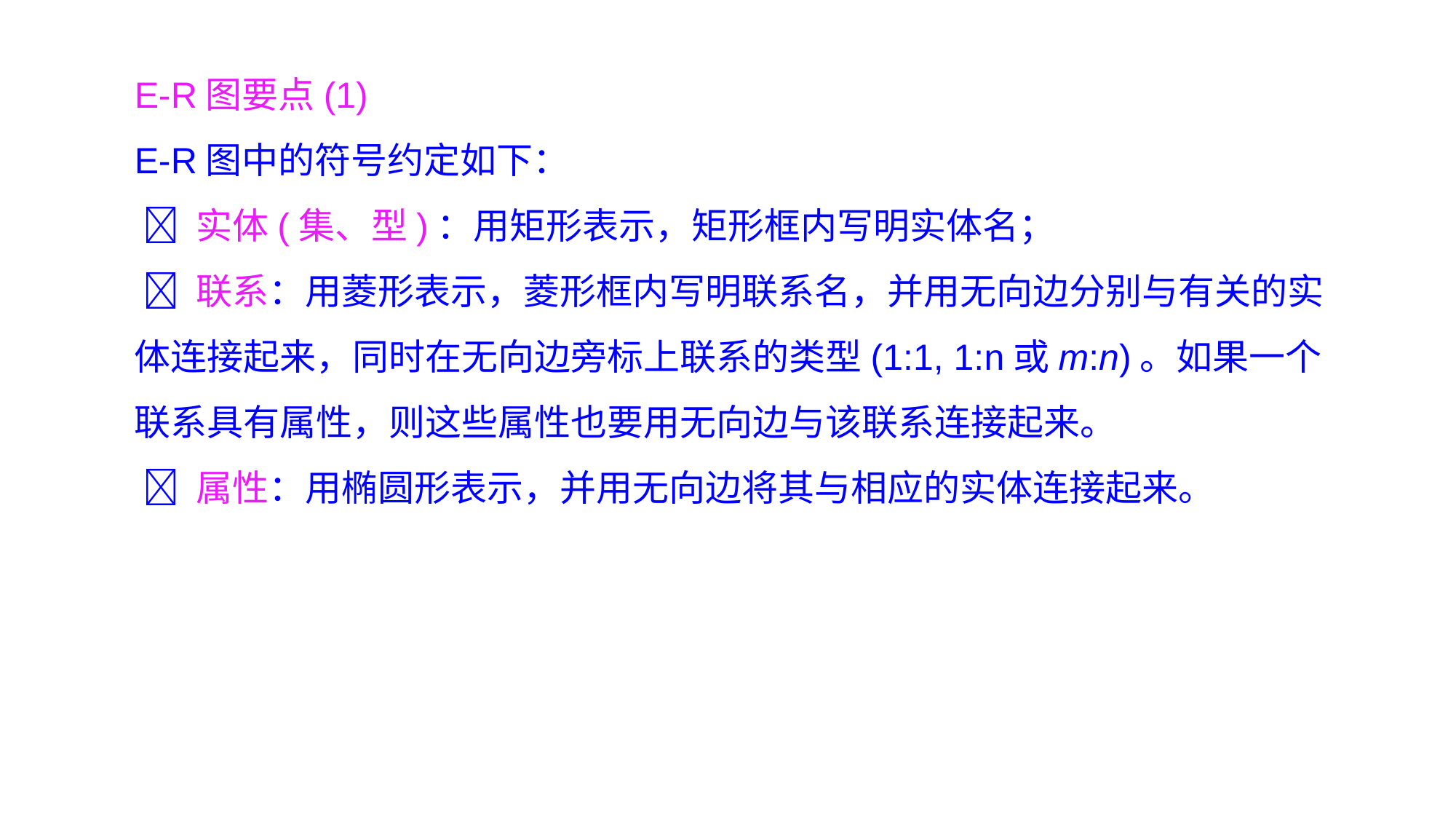

E-R图要点(1)
E-R图中的符号约定如下：
 • 实体(集、型)：用矩形表示，矩形框内写明实体名；
 • 联系：用菱形表示，菱形框内写明联系名，并用无向边分别与有关的实体连接起来，同时在无向边旁标上联系的类型(1:1, 1:n或m:n)。如果一个联系具有属性，则这些属性也要用无向边与该联系连接起来。
 • 属性：用椭圆形表示，并用无向边将其与相应的实体连接起来。